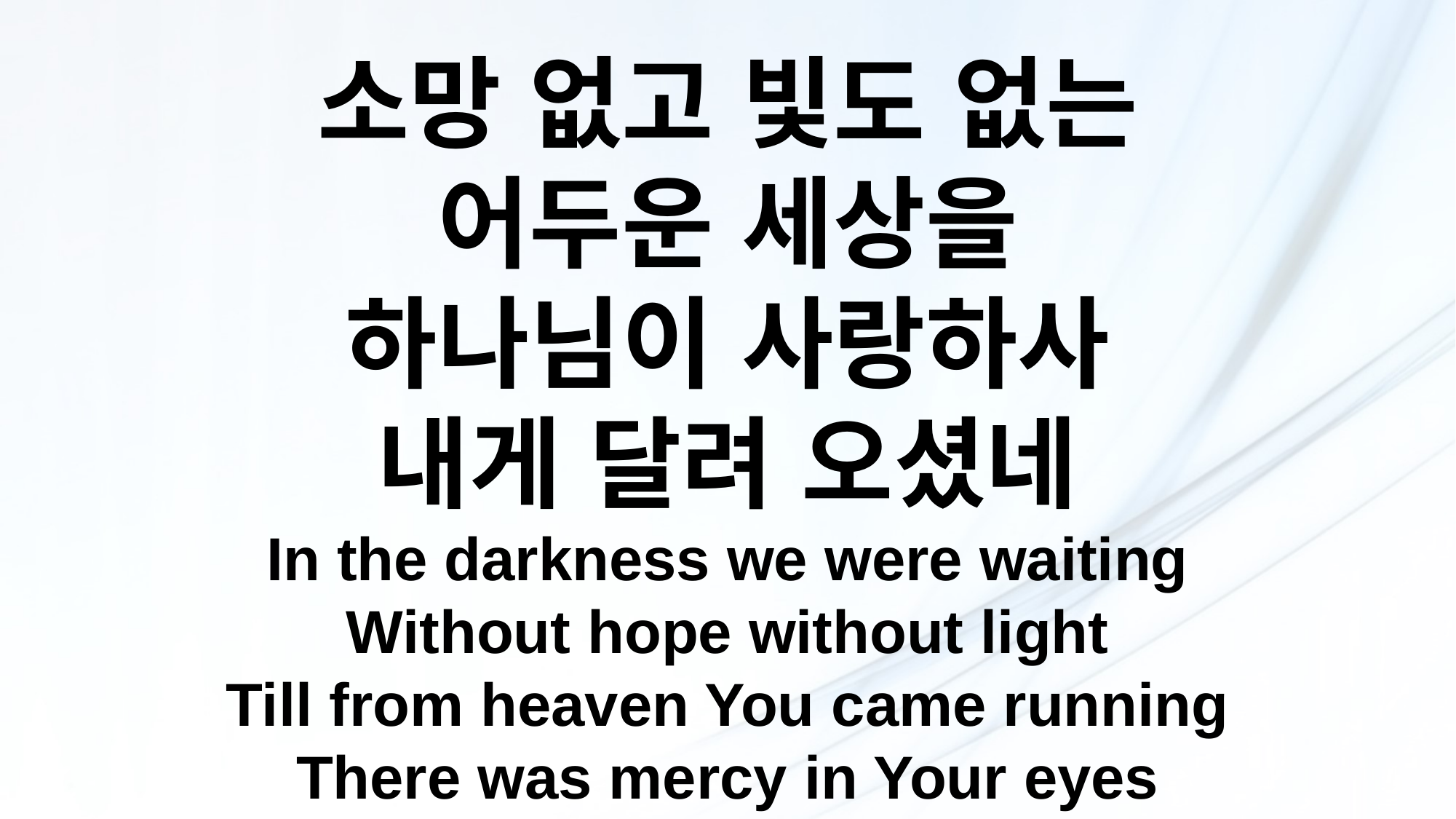

소망 없고 빛도 없는
어두운 세상을
하나님이 사랑하사
내게 달려 오셨네
In the darkness we were waiting
Without hope without light
Till from heaven You came running
There was mercy in Your eyes